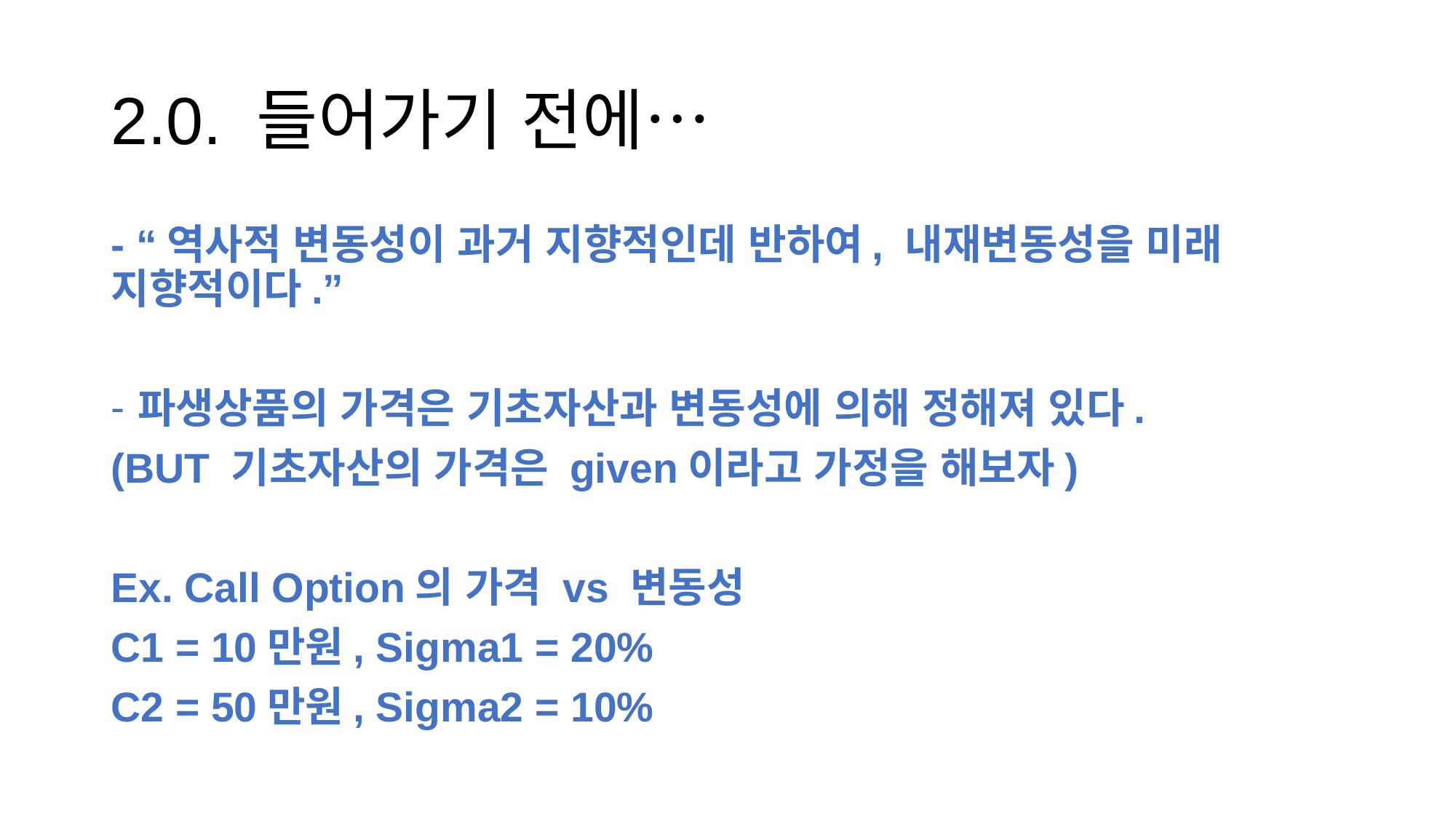

# 2.0. 들어가기 전에…
- “역사적 변동성이 과거 지향적인데 반하여, 내재변동성을 미래 지향적이다.”

파생상품의 가격은 기초자산과 변동성에 의해 정해져 있다.
(BUT 기초자산의 가격은 given이라고 가정을 해보자)

Ex. Call Option의 가격 vs 변동성
C1 = 10만원, Sigma1 = 20%
C2 = 50만원, Sigma2 = 10%